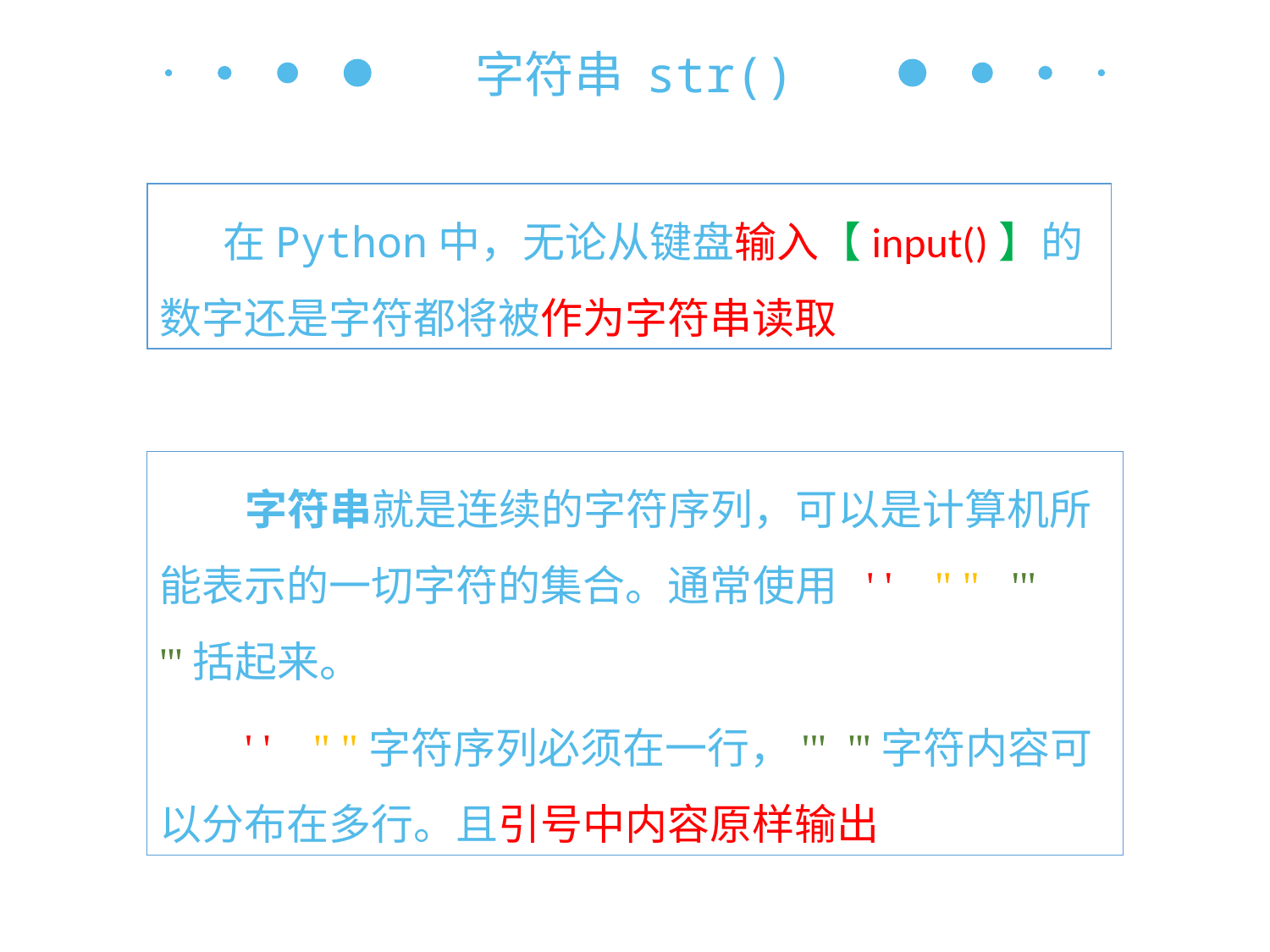

字符串 str()
在Python中，无论从键盘输入【input()】的数字还是字符都将被作为字符串读取
字符串就是连续的字符序列，可以是计算机所能表示的一切字符的集合。通常使用  ' '    " "   '"  '''括起来。
' '    " "字符序列必须在一行，'"  '''字符内容可以分布在多行。且引号中内容原样输出